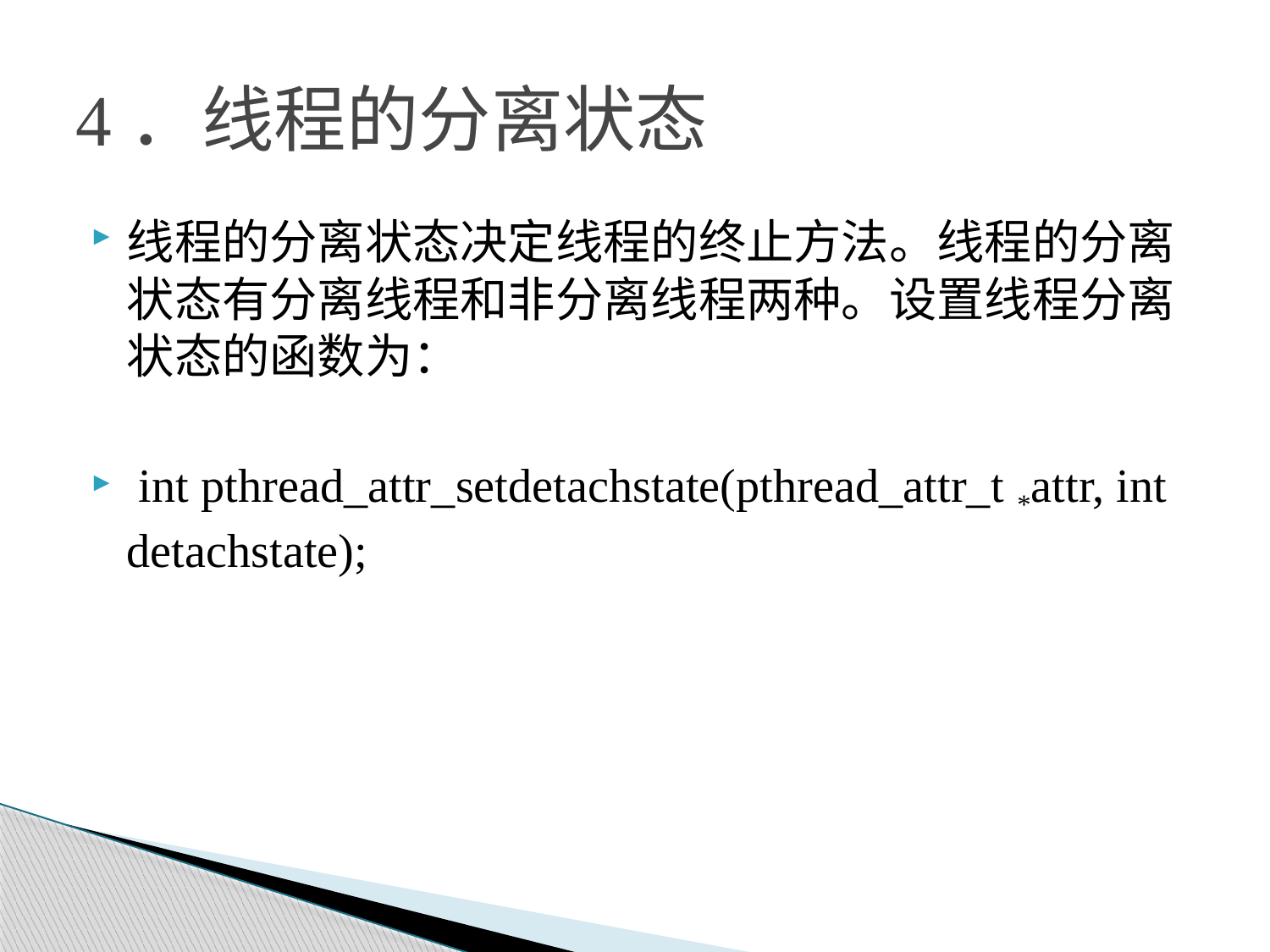

# 4．线程的分离状态
线程的分离状态决定线程的终止方法。线程的分离状态有分离线程和非分离线程两种。设置线程分离状态的函数为：

 int pthread_attr_setdetachstate(pthread_attr_t *attr, int detachstate);